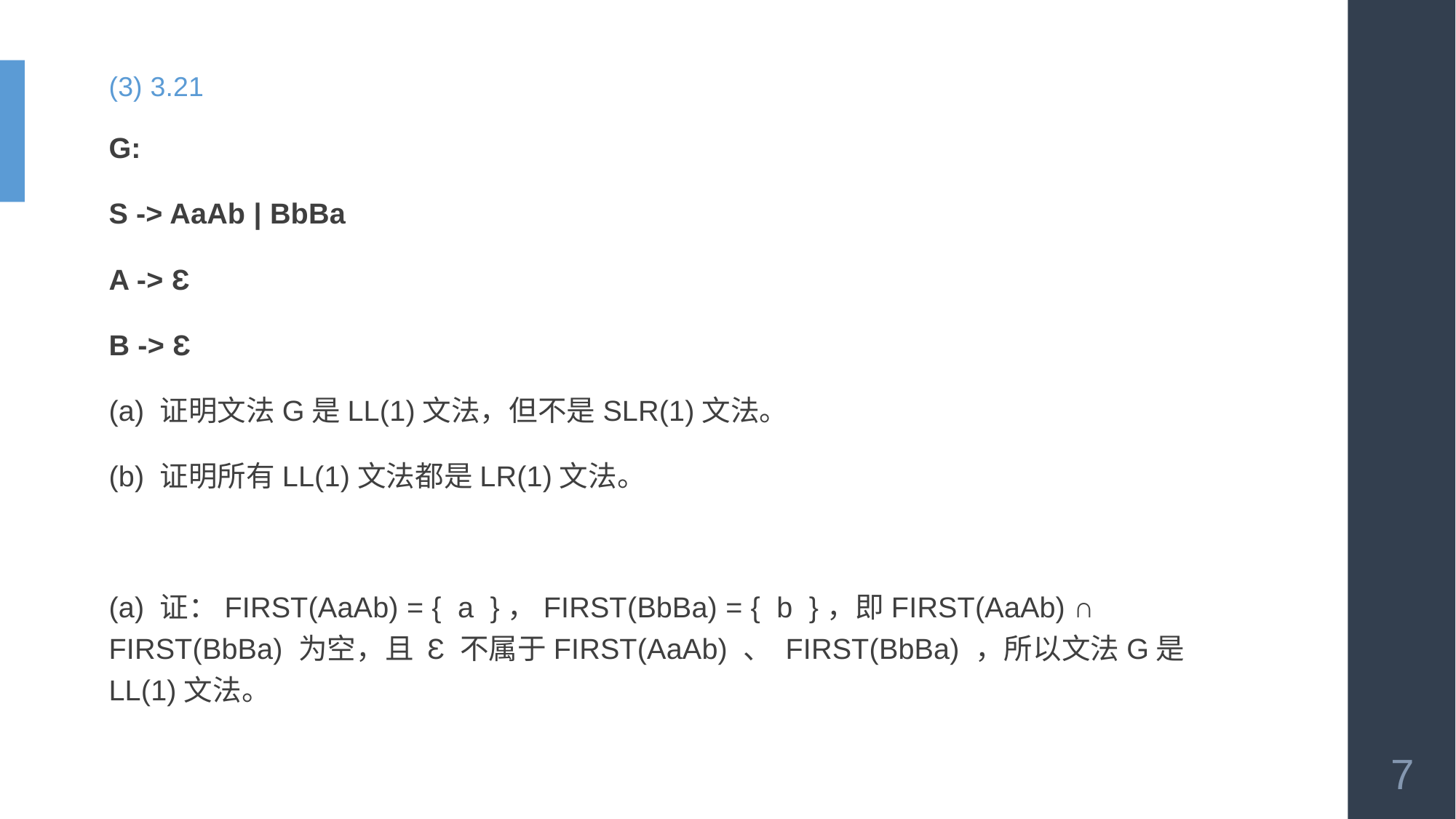

(3) 3.21
G:
S -> AaAb | BbBa
A -> Ɛ
B -> Ɛ
(a) 证明文法G是LL(1)文法，但不是SLR(1)文法。
(b) 证明所有LL(1)文法都是LR(1)文法。

(a) 证：FIRST(AaAb) = {  a  }，FIRST(BbBa) = {  b  }，即FIRST(AaAb) ∩ FIRST(BbBa) 为空，且 Ɛ 不属于FIRST(AaAb) 、 FIRST(BbBa) ，所以文法G是LL(1)文法。

7